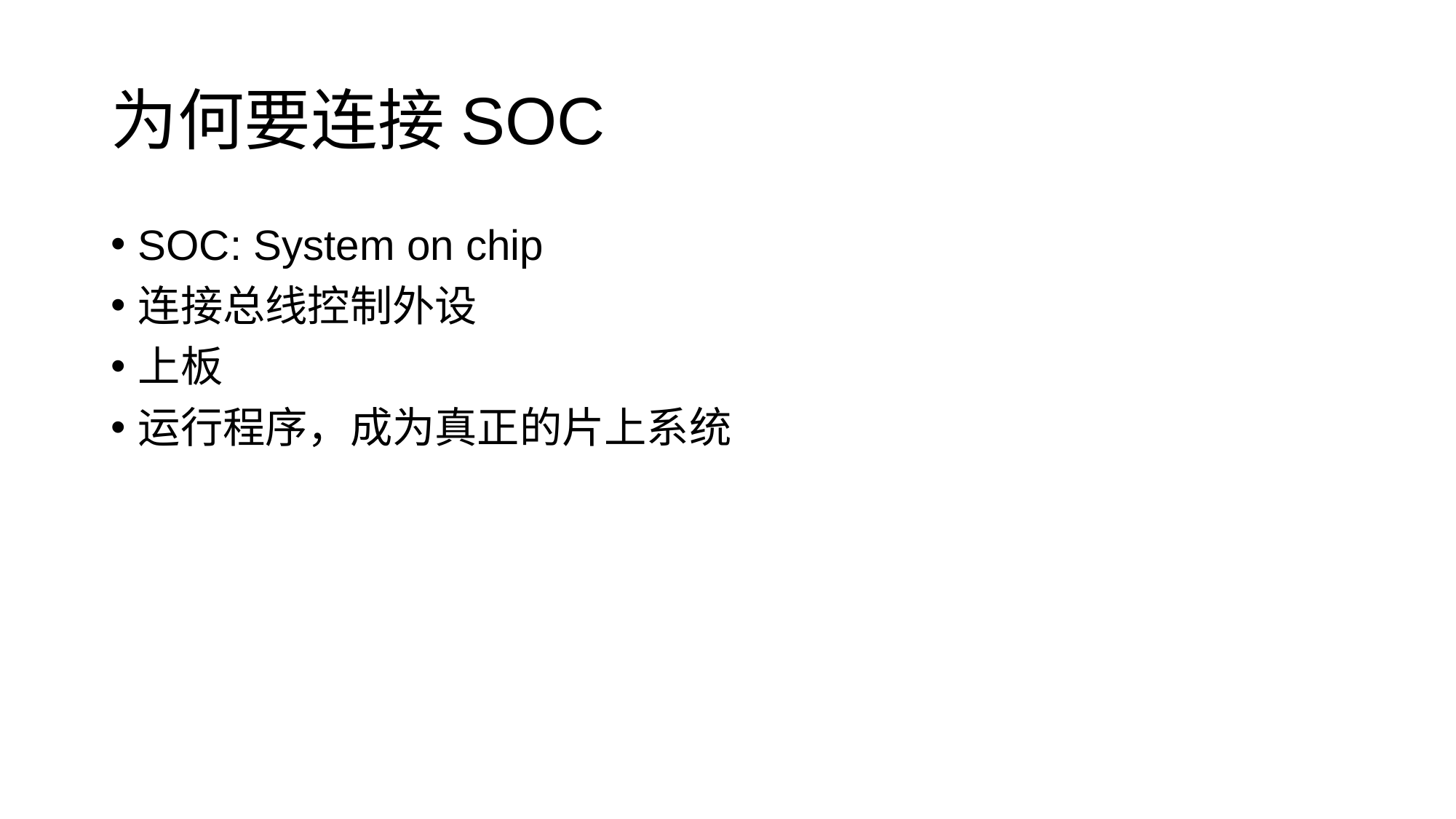

# 为何要连接SOC
SOC: System on chip
连接总线控制外设
上板
运行程序，成为真正的片上系统